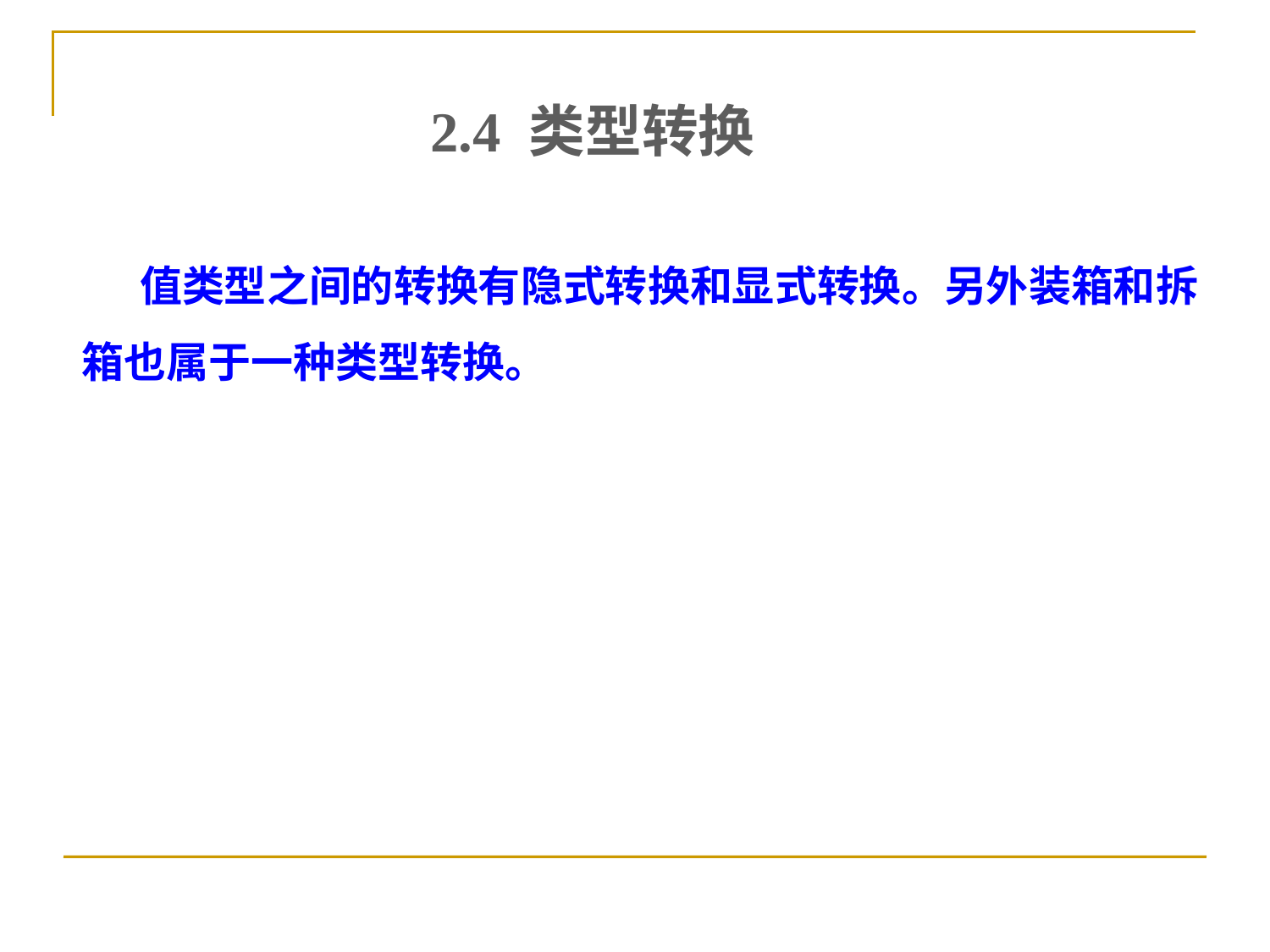

2.4 类型转换
     值类型之间的转换有隐式转换和显式转换。另外装箱和拆箱也属于一种类型转换。